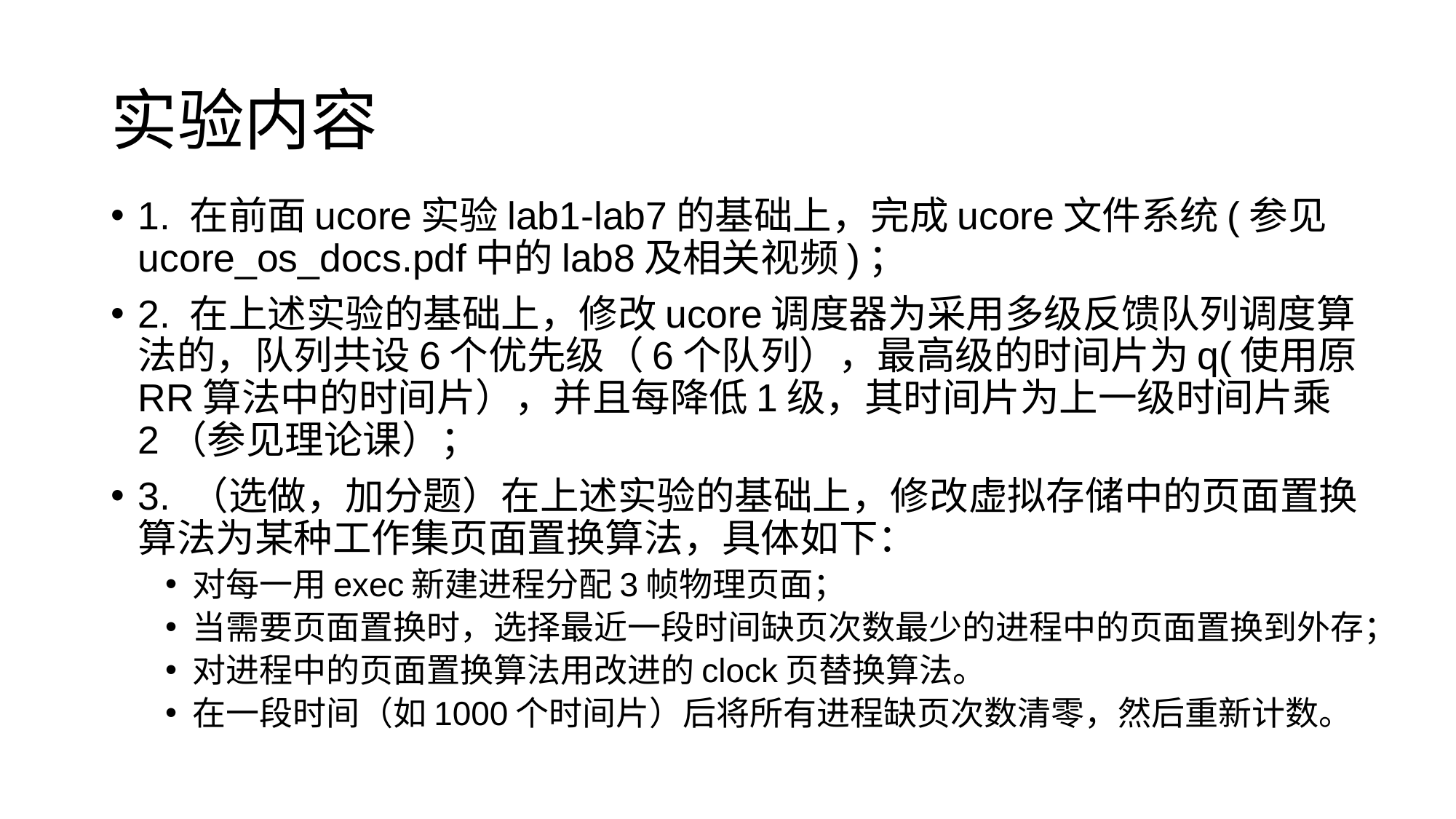

# 实验内容
1. 在前面ucore实验lab1-lab7的基础上，完成ucore文件系统(参见ucore_os_docs.pdf中的lab8及相关视频)；
2. 在上述实验的基础上，修改ucore调度器为采用多级反馈队列调度算法的，队列共设6个优先级（6个队列），最高级的时间片为q(使用原RR算法中的时间片），并且每降低1级，其时间片为上一级时间片乘2（参见理论课）；
3. （选做，加分题）在上述实验的基础上，修改虚拟存储中的页面置换算法为某种工作集页面置换算法，具体如下：
对每一用exec新建进程分配3帧物理页面；
当需要页面置换时，选择最近一段时间缺页次数最少的进程中的页面置换到外存；
对进程中的页面置换算法用改进的clock页替换算法。
在一段时间（如1000个时间片）后将所有进程缺页次数清零，然后重新计数。